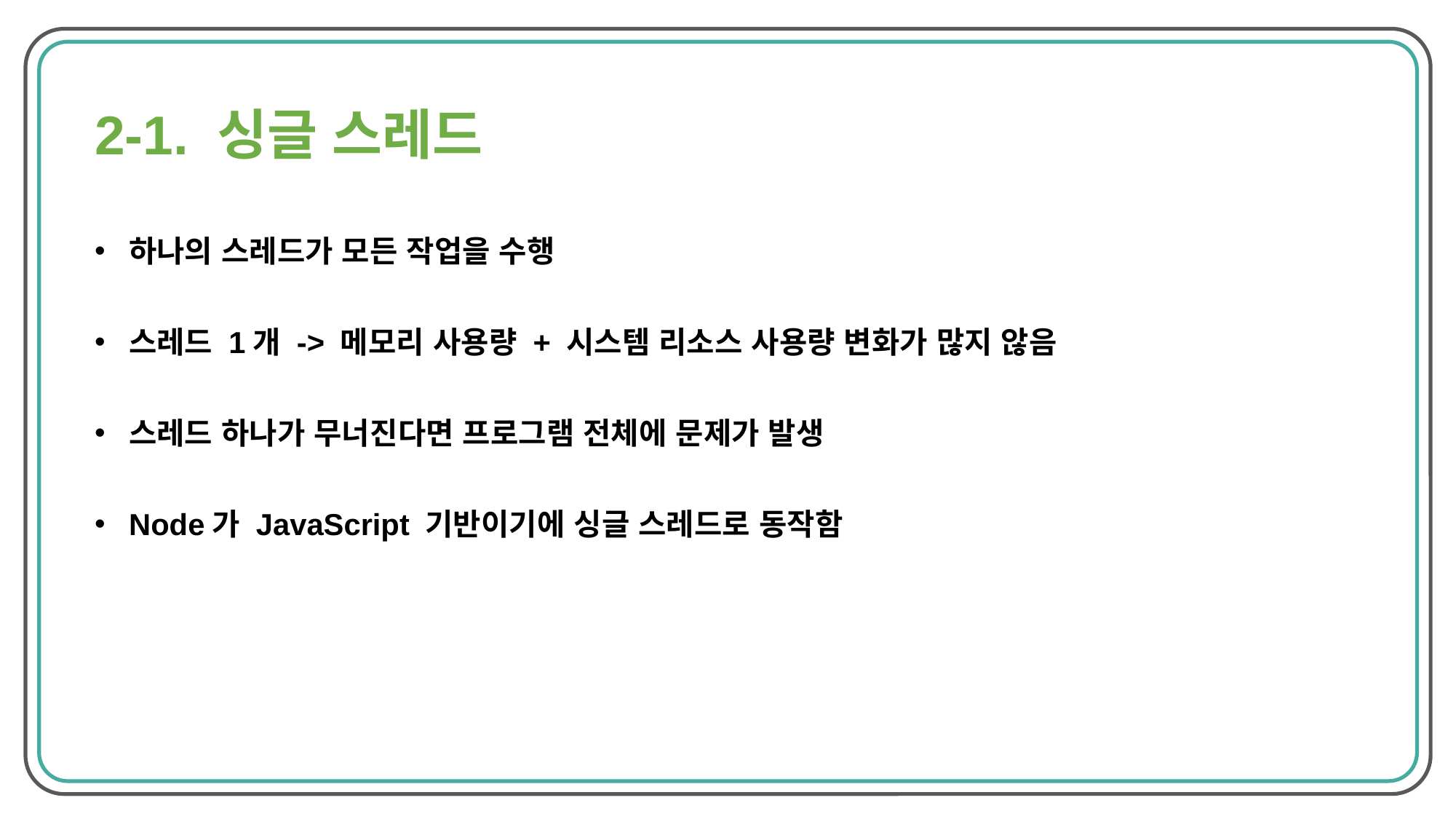

2-1. 싱글 스레드
하나의 스레드가 모든 작업을 수행
스레드 1개 -> 메모리 사용량 + 시스템 리소스 사용량 변화가 많지 않음
스레드 하나가 무너진다면 프로그램 전체에 문제가 발생
Node가 JavaScript 기반이기에 싱글 스레드로 동작함